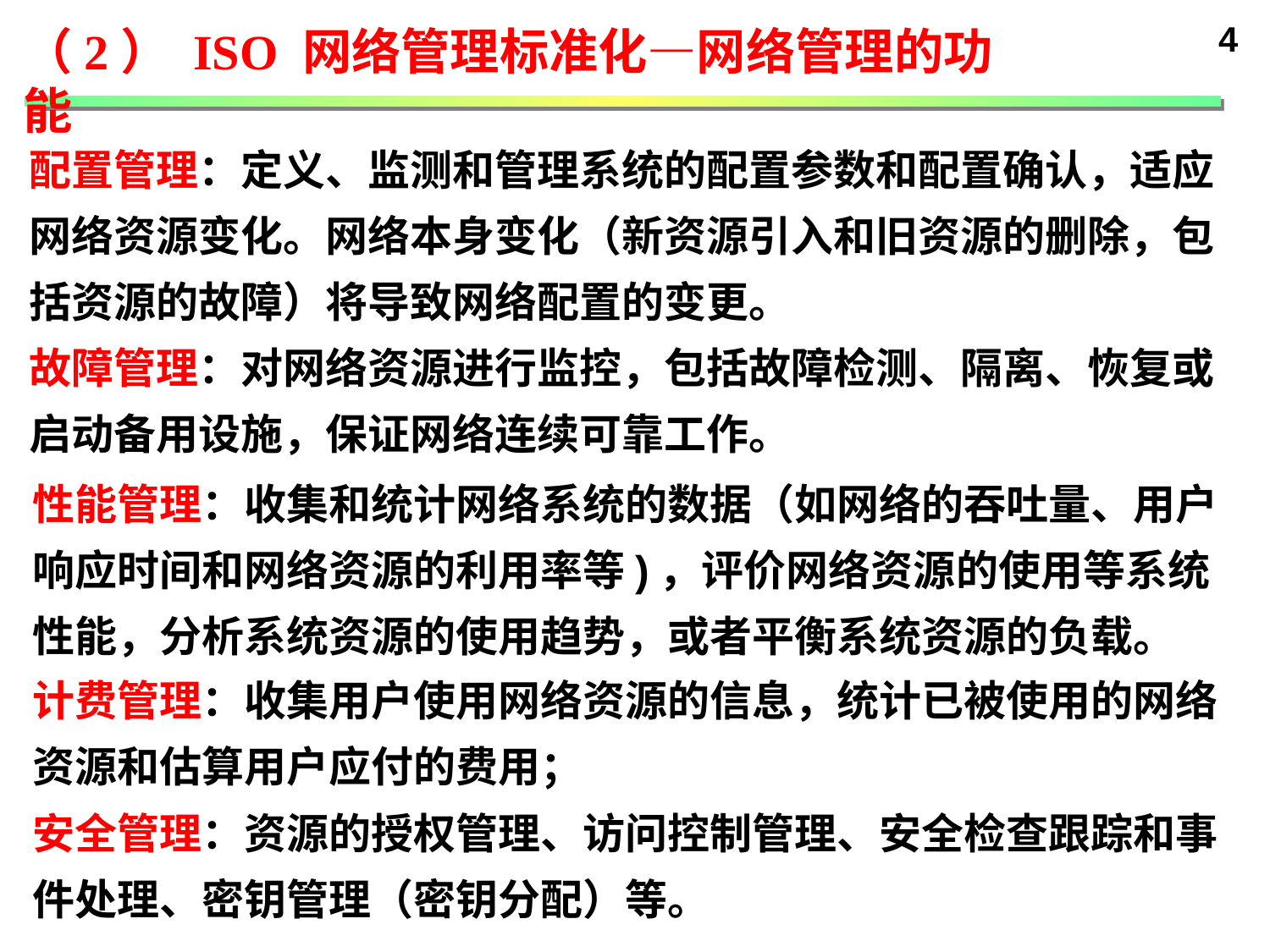

4
（2） ISO 网络管理标准化—网络管理的功能

配置管理：定义、监测和管理系统的配置参数和配置确认，适应网络资源变化。网络本身变化（新资源引入和旧资源的删除，包括资源的故障）将导致网络配置的变更。
故障管理：对网络资源进行监控，包括故障检测、隔离、恢复或启动备用设施，保证网络连续可靠工作。
性能管理：收集和统计网络系统的数据（如网络的吞吐量、用户响应时间和网络资源的利用率等)，评价网络资源的使用等系统性能，分析系统资源的使用趋势，或者平衡系统资源的负载。
计费管理：收集用户使用网络资源的信息，统计已被使用的网络资源和估算用户应付的费用；
安全管理：资源的授权管理、访问控制管理、安全检查跟踪和事件处理、密钥管理（密钥分配）等。